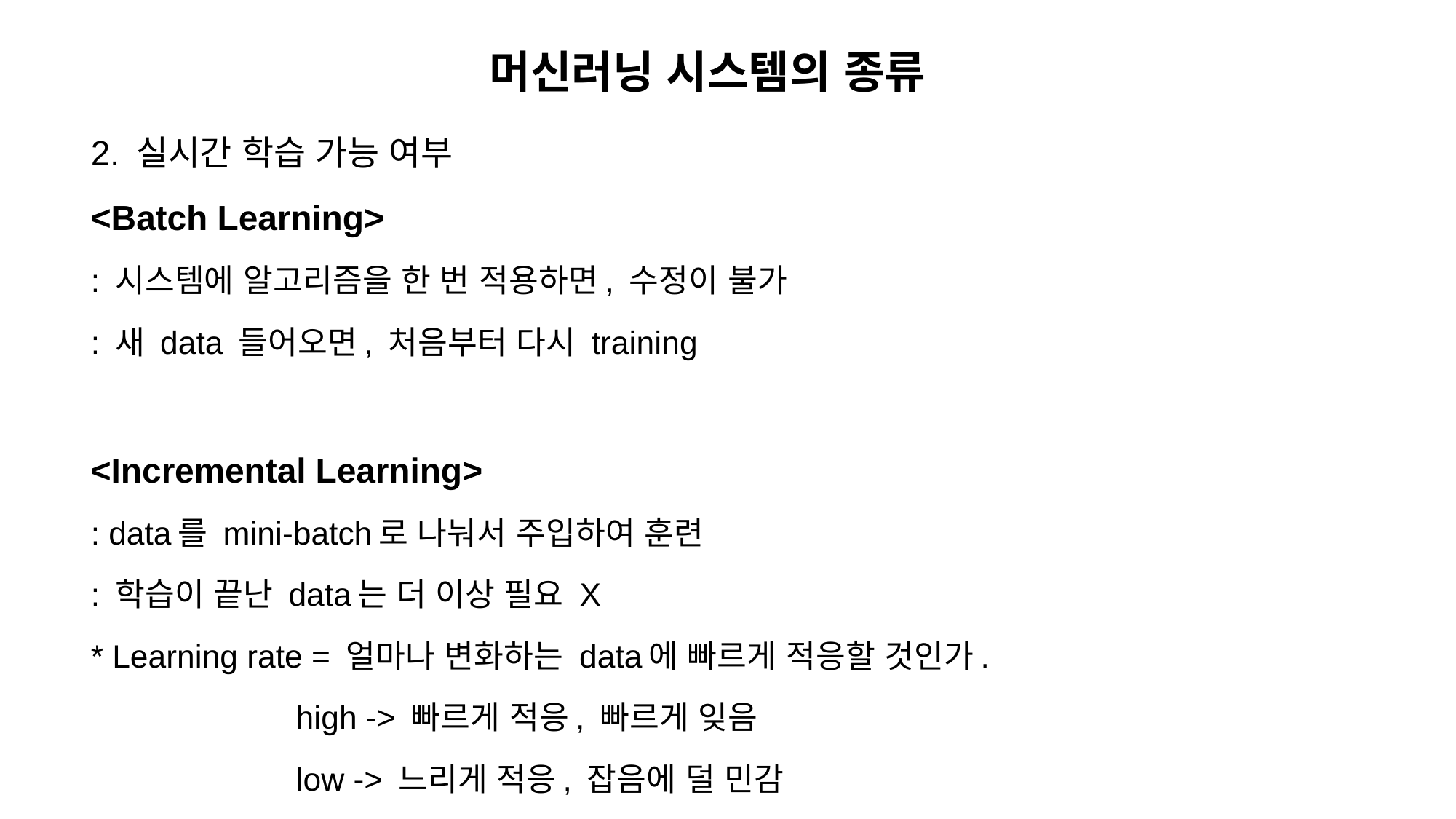

머신러닝 시스템의 종류
2. 실시간 학습 가능 여부
<Batch Learning>
: 시스템에 알고리즘을 한 번 적용하면, 수정이 불가
: 새 data 들어오면, 처음부터 다시 training

<Incremental Learning>
: data를 mini-batch로 나눠서 주입하여 훈련
: 학습이 끝난 data는 더 이상 필요 X
* Learning rate = 얼마나 변화하는 data에 빠르게 적응할 것인가.
                       high -> 빠르게 적응, 빠르게 잊음
                       low -> 느리게 적응, 잡음에 덜 민감